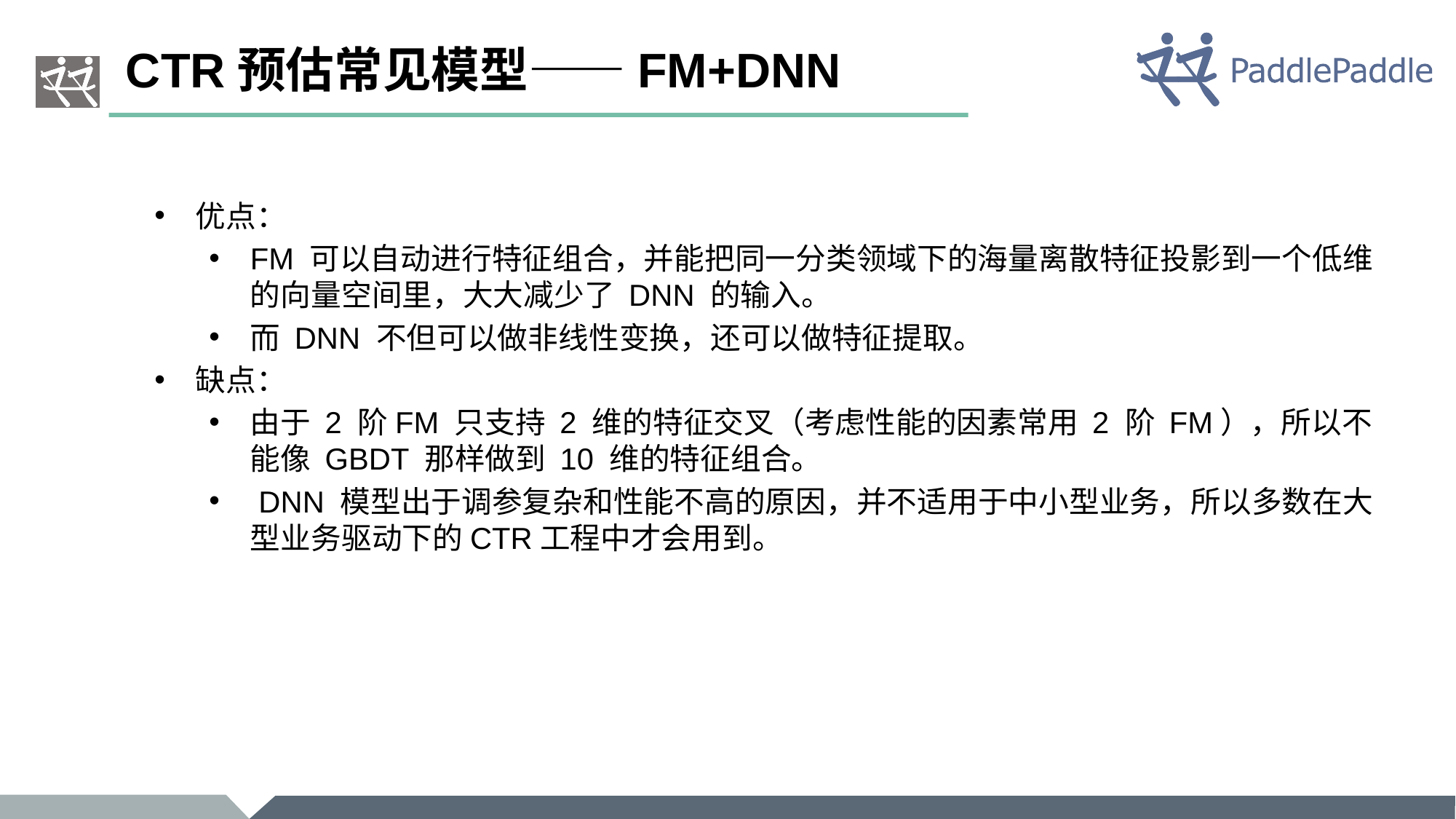

# CTR预估常见模型——FM+DNN

优点：
FM 可以自动进行特征组合，并能把同一分类领域下的海量离散特征投影到一个低维的向量空间里，大大减少了 DNN 的输入。
而 DNN 不但可以做非线性变换，还可以做特征提取。
缺点：
由于 2 阶FM 只支持 2 维的特征交叉（考虑性能的因素常用 2 阶 FM），所以不能像 GBDT 那样做到 10 维的特征组合。
 DNN 模型出于调参复杂和性能不高的原因，并不适用于中小型业务，所以多数在大型业务驱动下的CTR工程中才会用到。